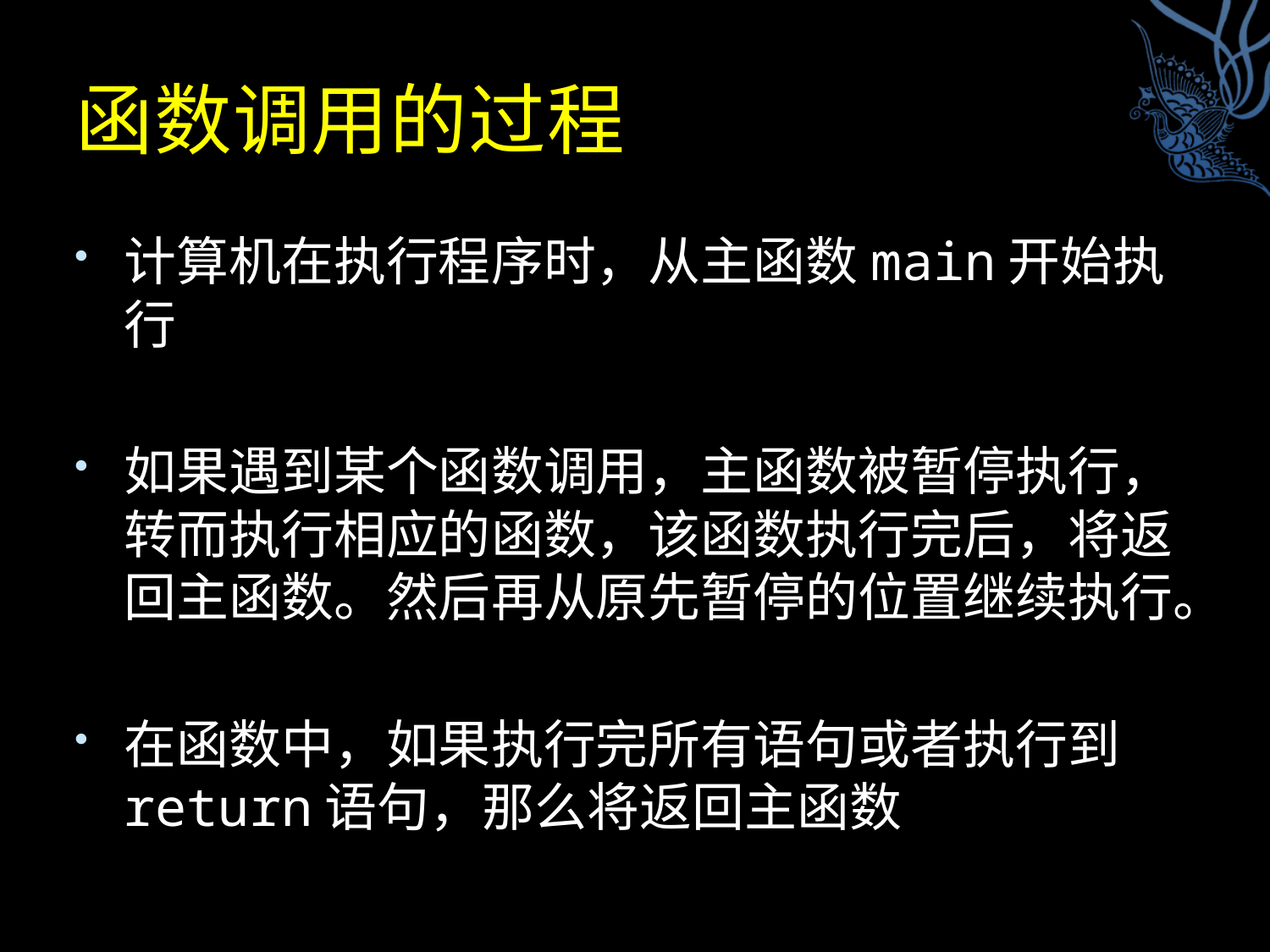

# 函数调用的过程
计算机在执行程序时，从主函数main开始执行

如果遇到某个函数调用，主函数被暂停执行，转而执行相应的函数，该函数执行完后，将返回主函数。然后再从原先暂停的位置继续执行。

在函数中，如果执行完所有语句或者执行到return语句，那么将返回主函数